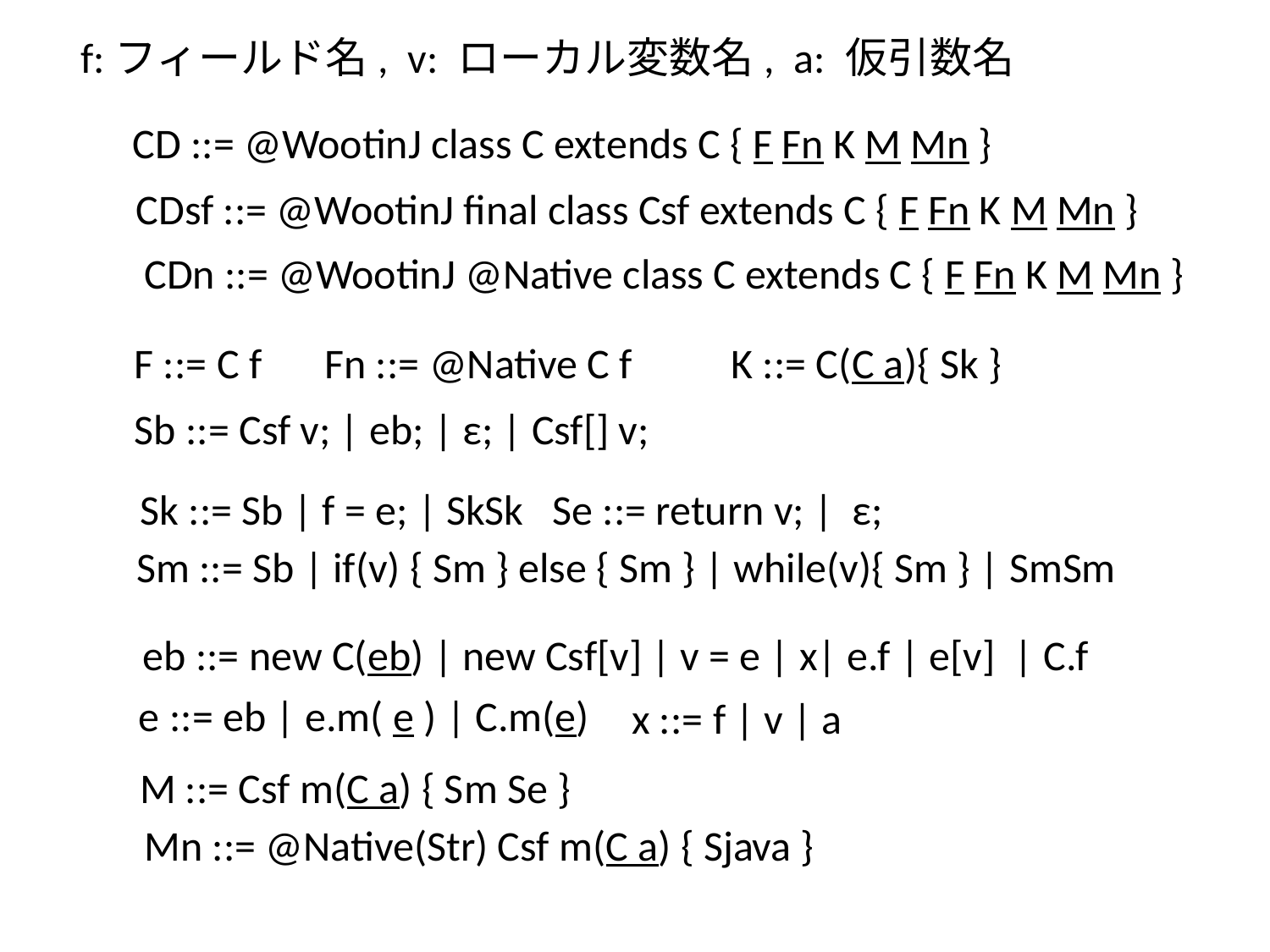

f:フィールド名,  v: ローカル変数名,  a: 仮引数名
CD ::= @WootinJ class C extends C { F Fn K M Mn }
CDsf ::= @WootinJ final class Csf extends C { F Fn K M Mn }
CDn ::= @WootinJ @Native class C extends C { F Fn K M Mn }
F ::= C f
Fn ::= @Native C f
K ::= C(C a){ Sk }
Sb ::= Csf v; | eb; | ε; | Csf[] v;
Sk ::= Sb | f = e; | SkSk   Se ::= return v; |  ε;

Sm ::= Sb | if(v) { Sm } else { Sm } | while(v){ Sm } | SmSm
eb ::= new C(eb) | new Csf[v] | v = e | x| e.f | e[v]  | C.f
e ::= eb | e.m( e ) | C.m(e)
x ::= f | v | a
M ::= Csf m(C a) { Sm Se }
Mn ::= @Native(Str) Csf m(C a) { Sjava }